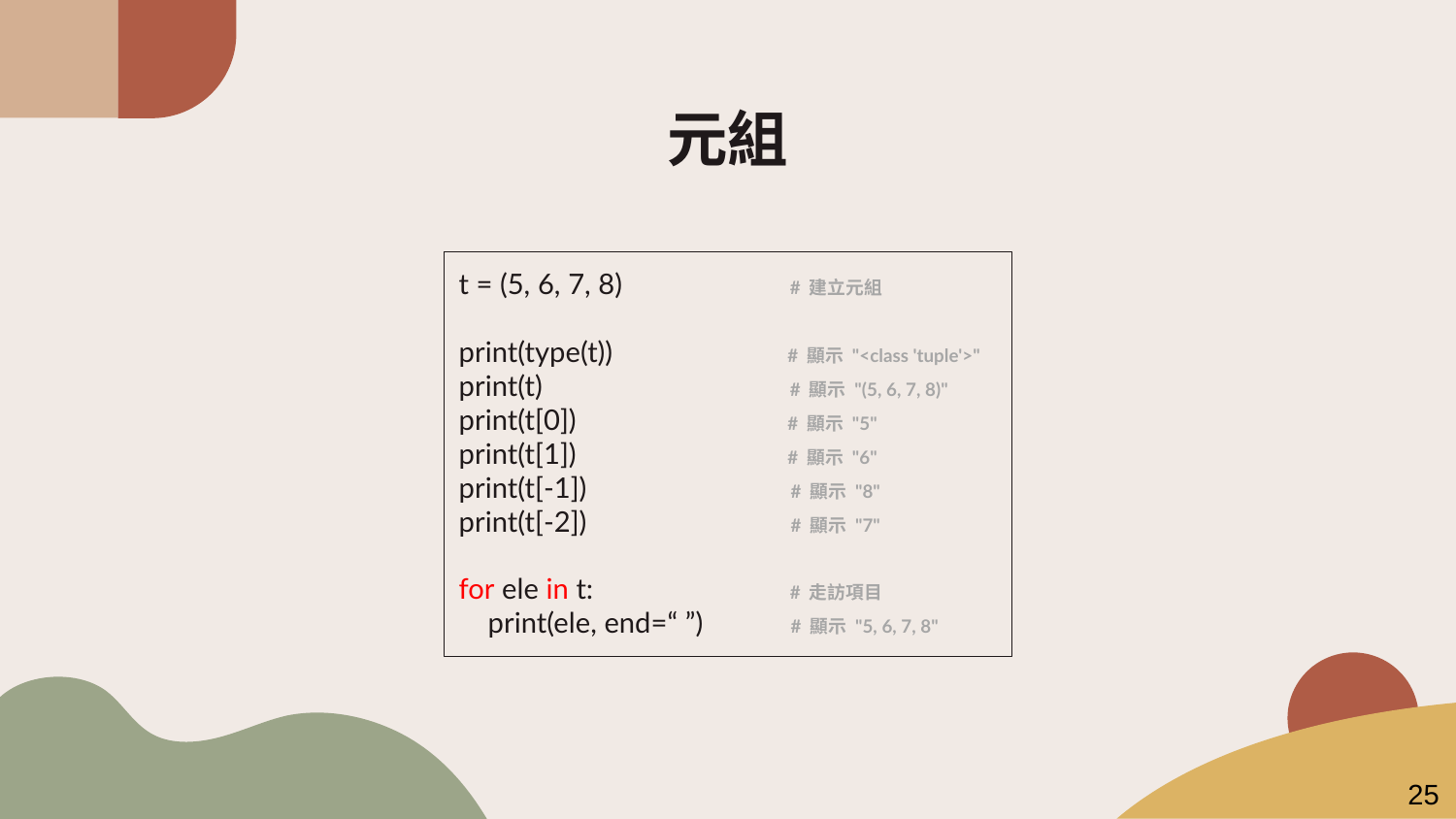

# 元組
t = (5, 6, 7, 8)                       # 建立元組

print(type(t))                        # 顯示 "<class 'tuple'>"
print(t)                                  # 顯示 "(5, 6, 7, 8)"
print(t[0])                             # 顯示 "5"
print(t[1])                             # 顯示 "6"
print(t[-1])                            # 顯示 "8"
print(t[-2])                            # 顯示 "7"

for ele in t:                           # 走訪項目
    print(ele, end=“ ”)            # 顯示 "5, 6, 7, 8"
25